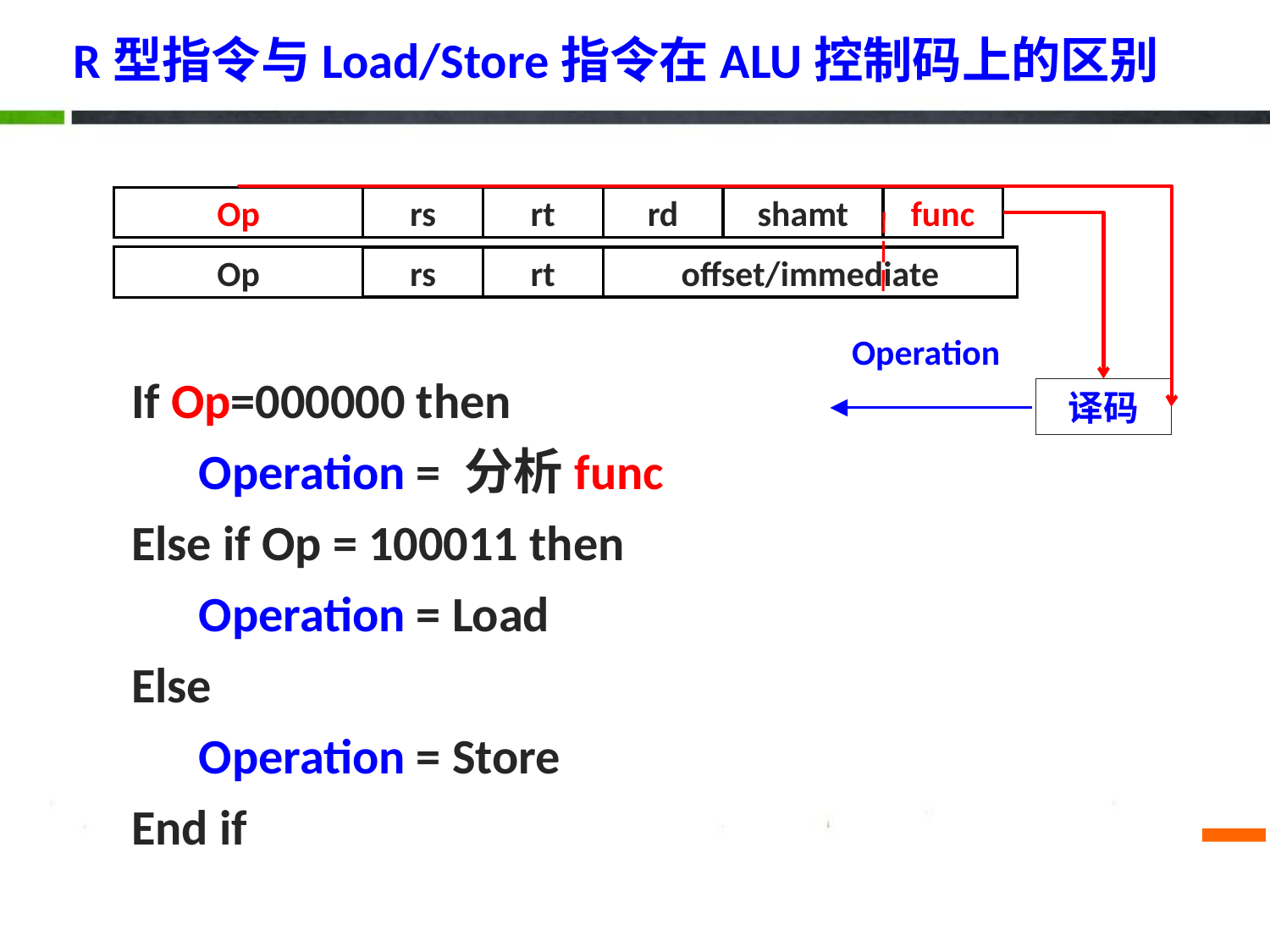

# R型指令与Load/Store指令在ALU控制码上的区别
Op
rs
rt
rd
shamt
func
Op
rs
rt
offset/immediate
Operation
If Op=000000 then
      Operation = 分析func
Else if Op = 100011 then
      Operation = Load
Else
      Operation = Store
End if
译码